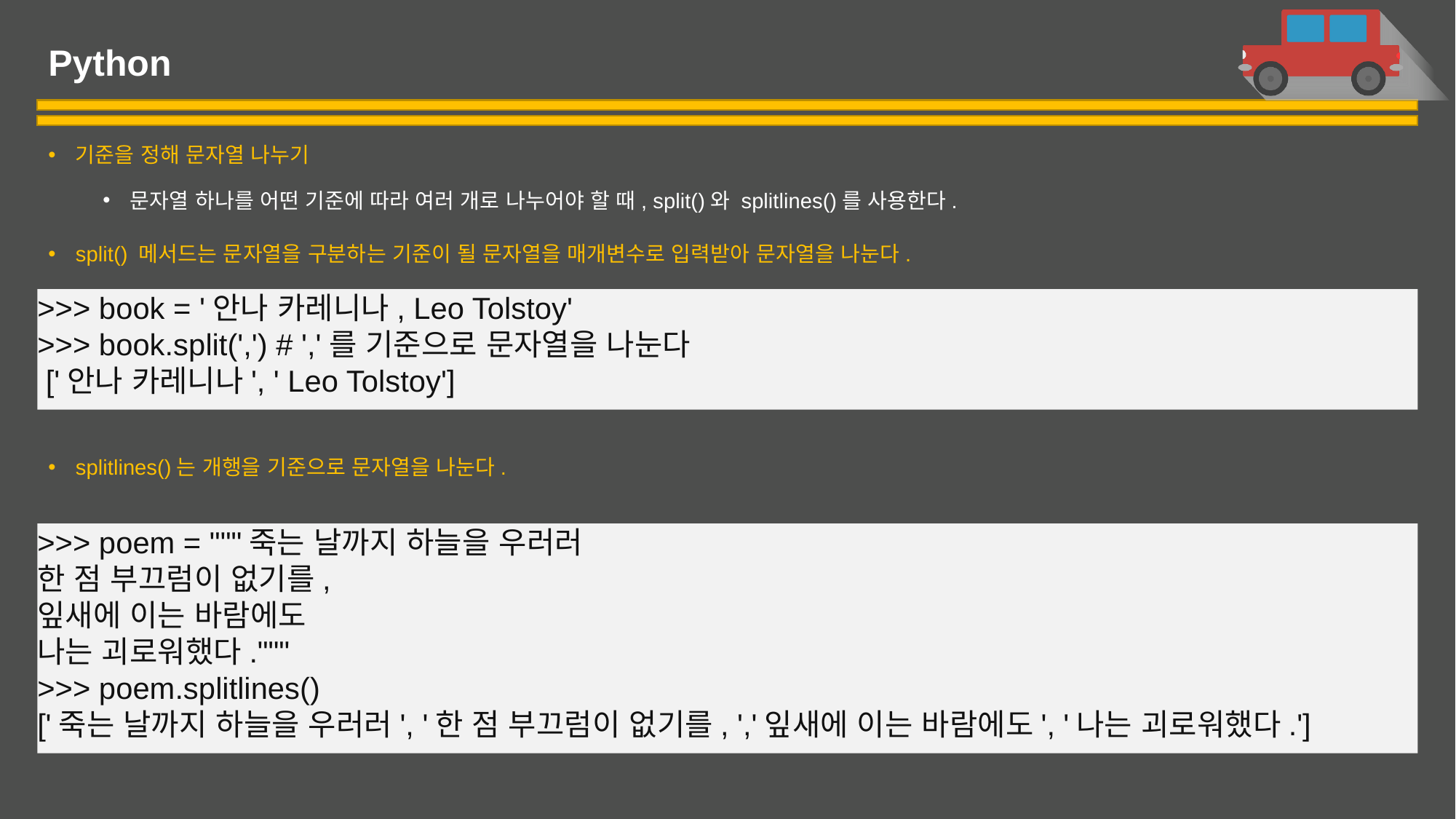

# Python
기준을 정해 문자열 나누기
문자열 하나를 어떤 기준에 따라 여러 개로 나누어야 할 때, split()와 splitlines()를 사용한다.
split() 메서드는 문자열을 구분하는 기준이 될 문자열을 매개변수로 입력받아 문자열을 나눈다.

splitlines()는 개행을 기준으로 문자열을 나눈다.

>>> book = '안나 카레니나, Leo Tolstoy'
>>> book.split(',') # ','를 기준으로 문자열을 나눈다
 ['안나 카레니나', ' Leo Tolstoy']
>>> poem = """죽는 날까지 하늘을 우러러
한 점 부끄럼이 없기를,
잎새에 이는 바람에도
나는 괴로워했다."""
>>> poem.splitlines()
['죽는 날까지 하늘을 우러러', '한 점 부끄럼이 없기를, ','잎새에 이는 바람에도', '나는 괴로워했다.']